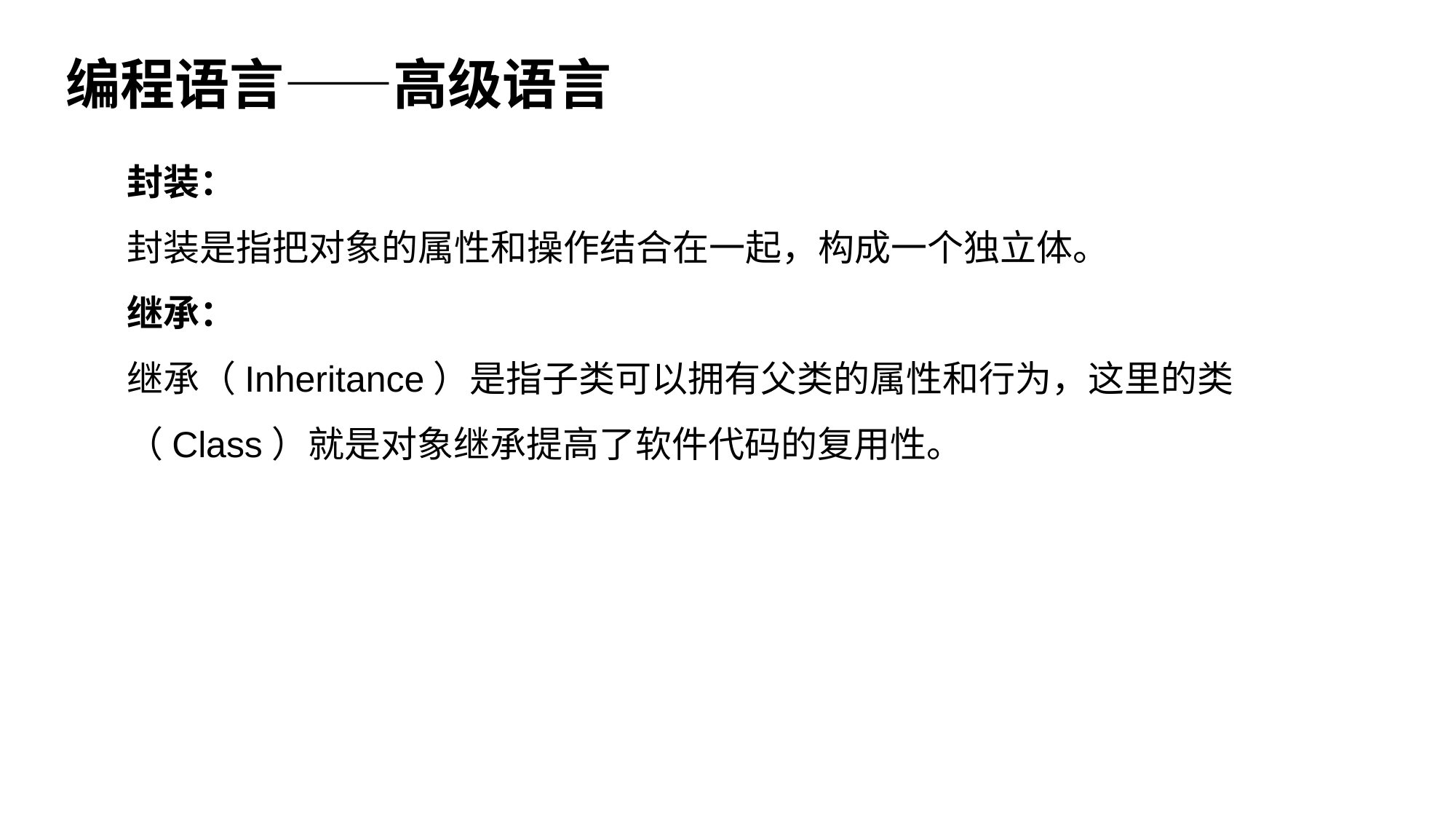

# 编程语言——高级语言
封装：
封装是指把对象的属性和操作结合在一起，构成一个独立体。
继承：
继承（Inheritance）是指子类可以拥有父类的属性和行为，这里的类（Class）就是对象继承提高了软件代码的复用性。